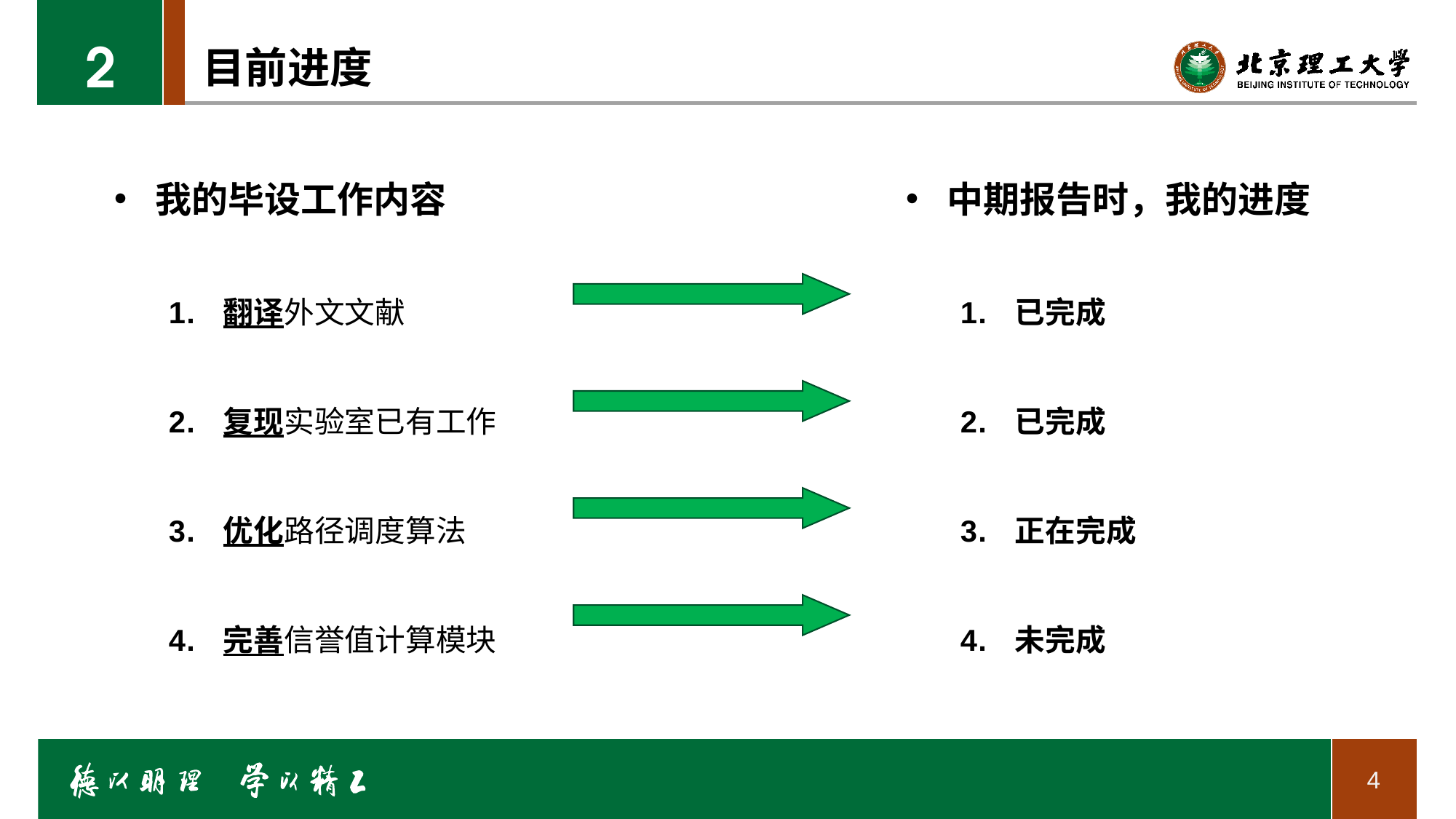

2
# 目前进度
我的毕设工作内容
翻译外文文献
复现实验室已有工作
优化路径调度算法
完善信誉值计算模块
中期报告时，我的进度
已完成
已完成
正在完成
未完成